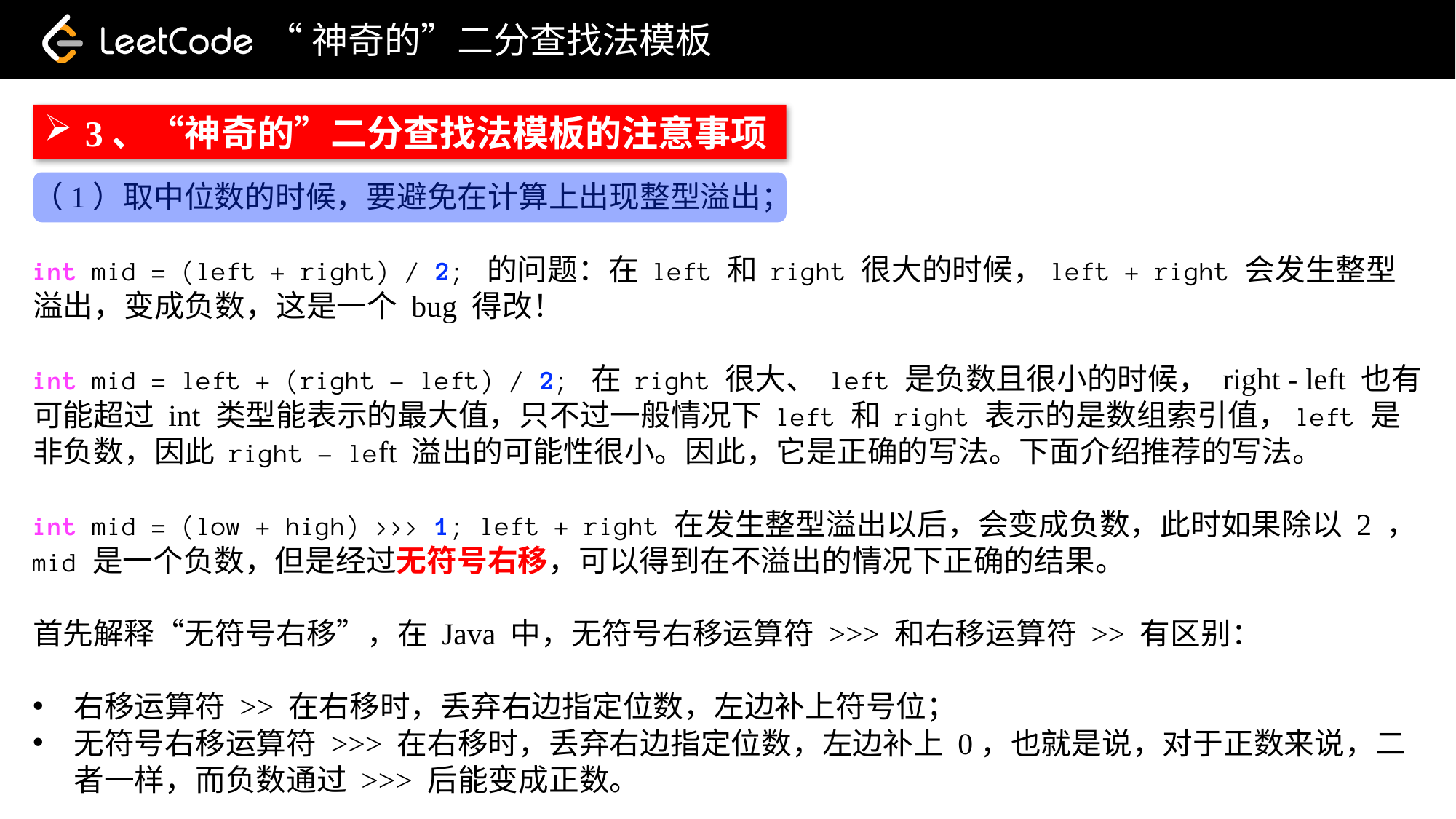

“神奇的”二分查找法模板
3、“神奇的”二分查找法模板的注意事项
（1）取中位数的时候，要避免在计算上出现整型溢出；

int mid = (left + right) / 2; 的问题：在 left 和 right 很大的时候，left + right 会发生整型溢出，变成负数，这是一个 bug 得改！

int mid = left + (right - left) / 2; 在 right 很大、 left 是负数且很小的时候， right - left 也有可能超过 int 类型能表示的最大值，只不过一般情况下 left 和 right 表示的是数组索引值，left 是非负数，因此 right - left 溢出的可能性很小。因此，它是正确的写法。下面介绍推荐的写法。

int mid = (low + high) >>> 1; left + right 在发生整型溢出以后，会变成负数，此时如果除以 2 ，mid 是一个负数，但是经过无符号右移，可以得到在不溢出的情况下正确的结果。

首先解释“无符号右移”，在 Java 中，无符号右移运算符 >>> 和右移运算符 >> 有区别：

右移运算符 >> 在右移时，丢弃右边指定位数，左边补上符号位；
无符号右移运算符 >>> 在右移时，丢弃右边指定位数，左边补上 0，也就是说，对于正数来说，二者一样，而负数通过 >>> 后能变成正数。